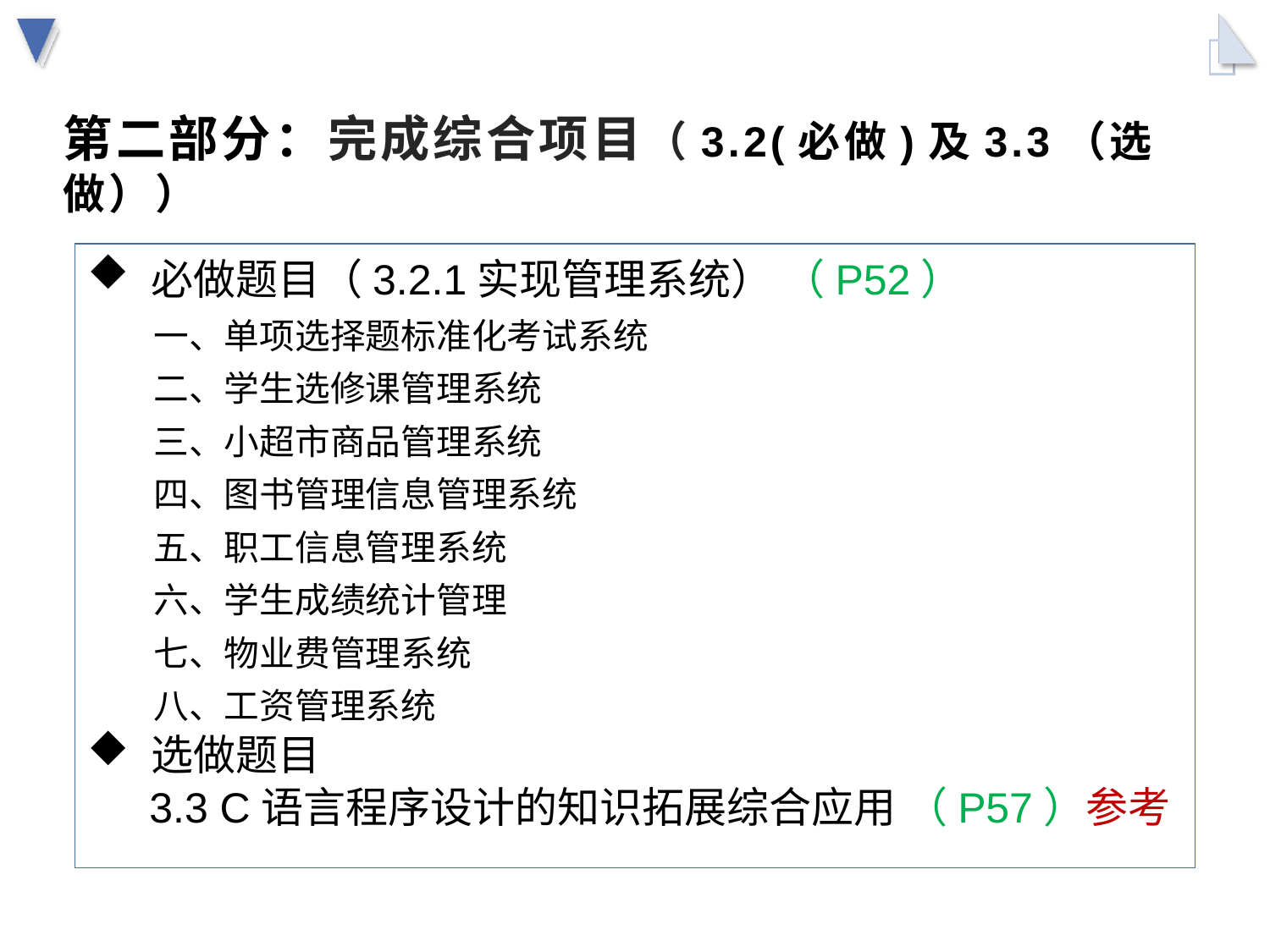

# 第二部分：完成综合项目（3.2(必做)及3.3（选做））
必做题目（3.2.1实现管理系统） （P52）
一、单项选择题标准化考试系统
二、学生选修课管理系统
三、小超市商品管理系统
四、图书管理信息管理系统
五、职工信息管理系统
六、学生成绩统计管理
七、物业费管理系统
八、工资管理系统
选做题目
     3.3 C语言程序设计的知识拓展综合应用 （P57）参考
22